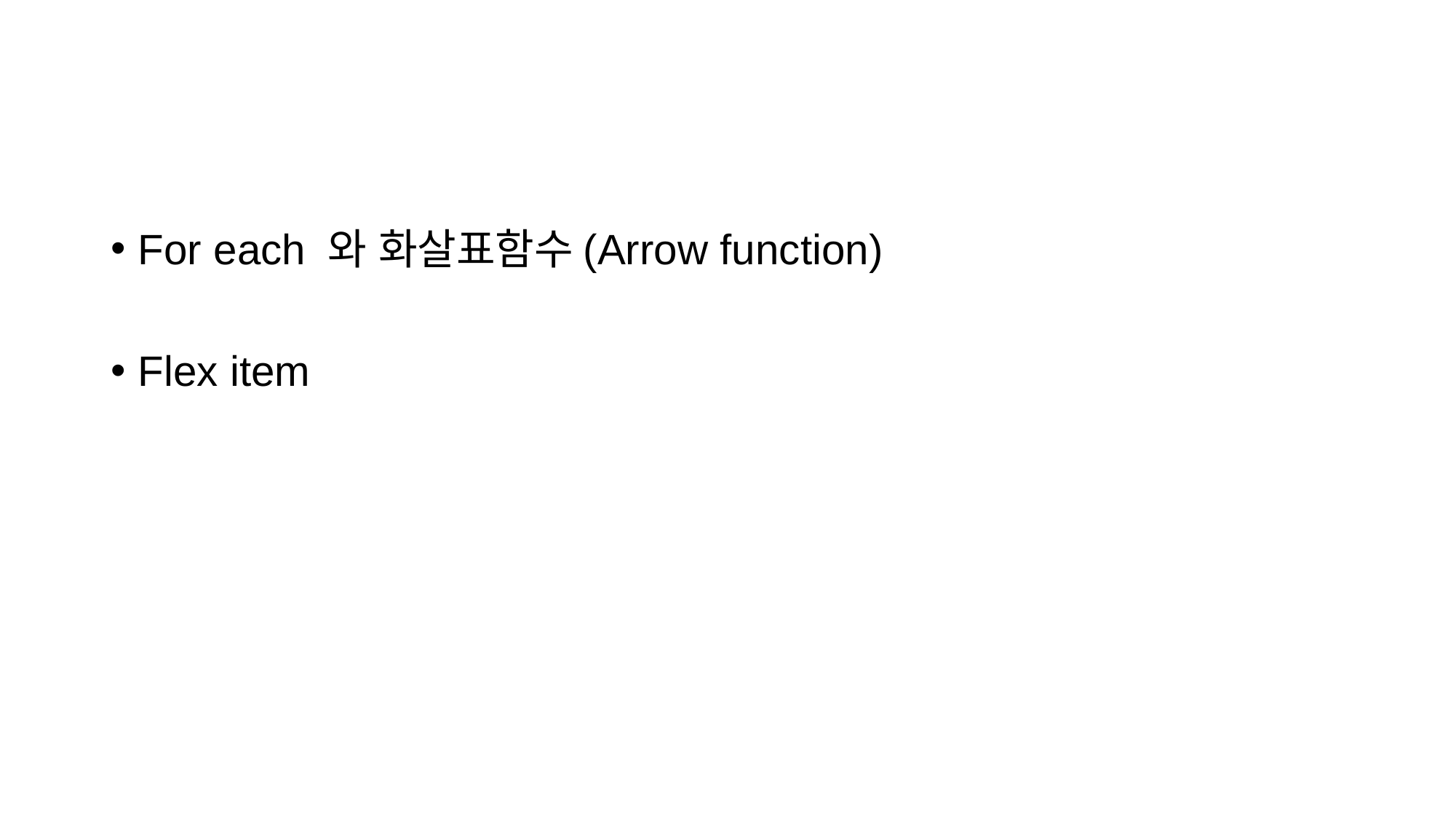

For each 와 화살표함수(Arrow function)

Flex item